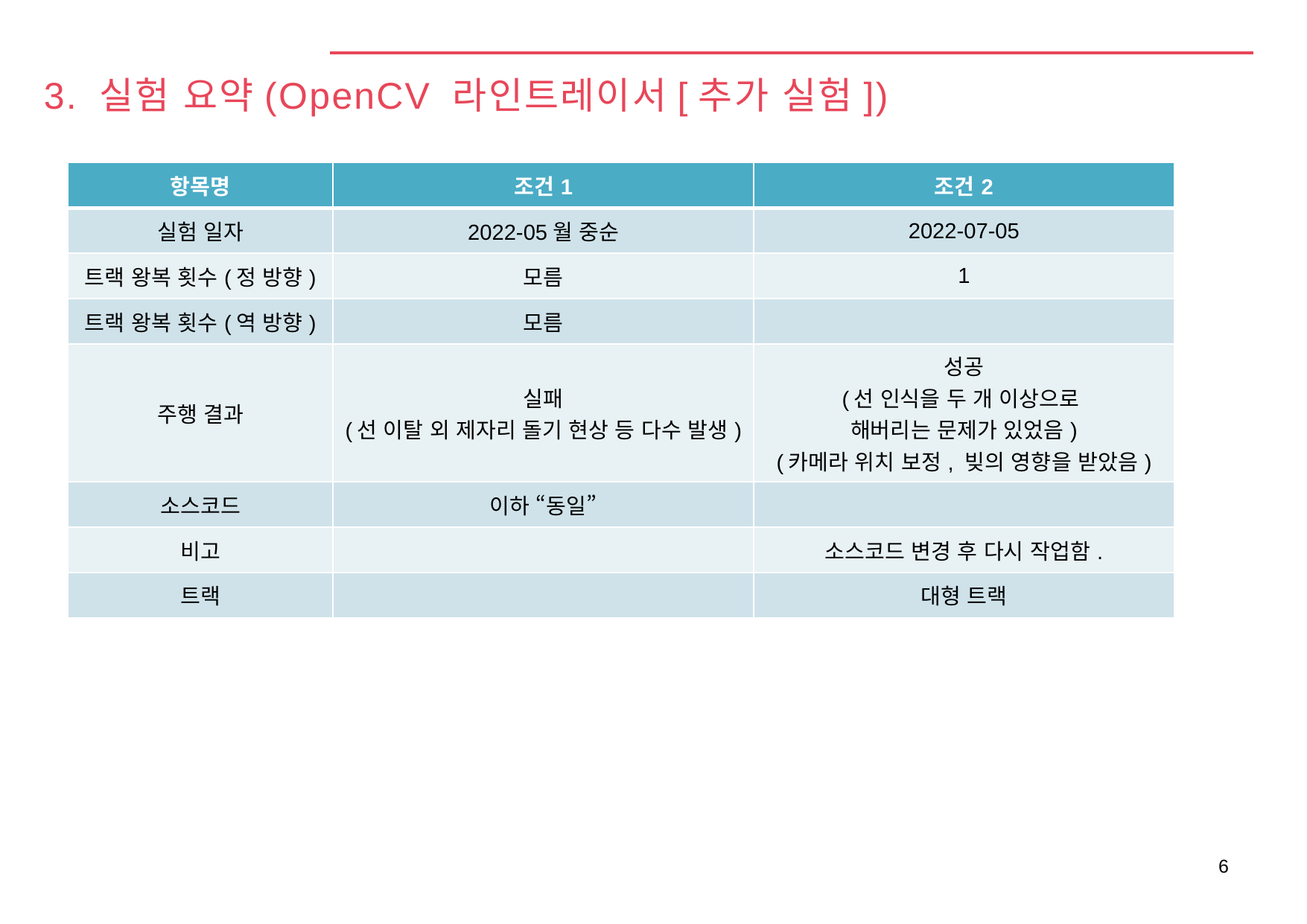

# 3. 실험 요약(OpenCV 라인트레이서[추가 실험])
| 항목명 | 조건1 | 조건2 |
| --- | --- | --- |
| 실험 일자 | 2022-05월 중순 | 2022-07-05 |
| 트랙 왕복 횟수(정 방향) | 모름 | 1 |
| 트랙 왕복 횟수(역 방향) | 모름 |  |
| 주행 결과 | 실패 (선 이탈 외 제자리 돌기 현상 등 다수 발생) | 성공 (선 인식을 두 개 이상으로 해버리는 문제가 있었음) (카메라 위치 보정, 빚의 영향을 받았음) |
| 소스코드 | 이하 “동일” |  |
| 비고 |  | 소스코드 변경 후 다시 작업함. |
| 트랙 |  | 대형 트랙 |
6